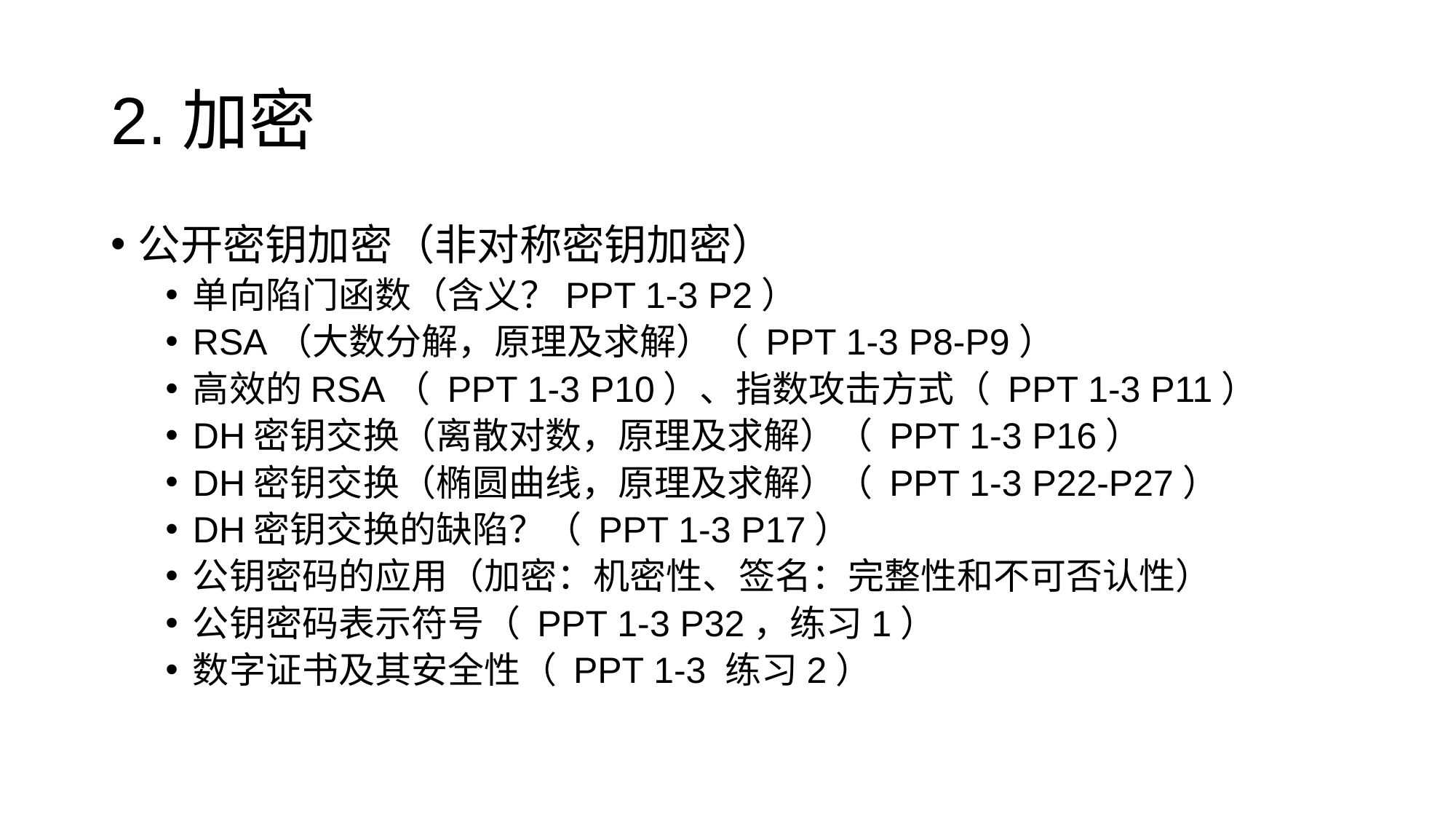

# 2.加密
公开密钥加密（非对称密钥加密）
单向陷门函数（含义？PPT 1-3 P2）
RSA（大数分解，原理及求解）（ PPT 1-3 P8-P9）
高效的RSA（ PPT 1-3 P10）、指数攻击方式（ PPT 1-3 P11）
DH密钥交换（离散对数，原理及求解）（ PPT 1-3 P16）
DH密钥交换（椭圆曲线，原理及求解）（ PPT 1-3 P22-P27）
DH密钥交换的缺陷？（ PPT 1-3 P17）
公钥密码的应用（加密：机密性、签名：完整性和不可否认性）
公钥密码表示符号（ PPT 1-3 P32，练习1）
数字证书及其安全性（ PPT 1-3 练习2）